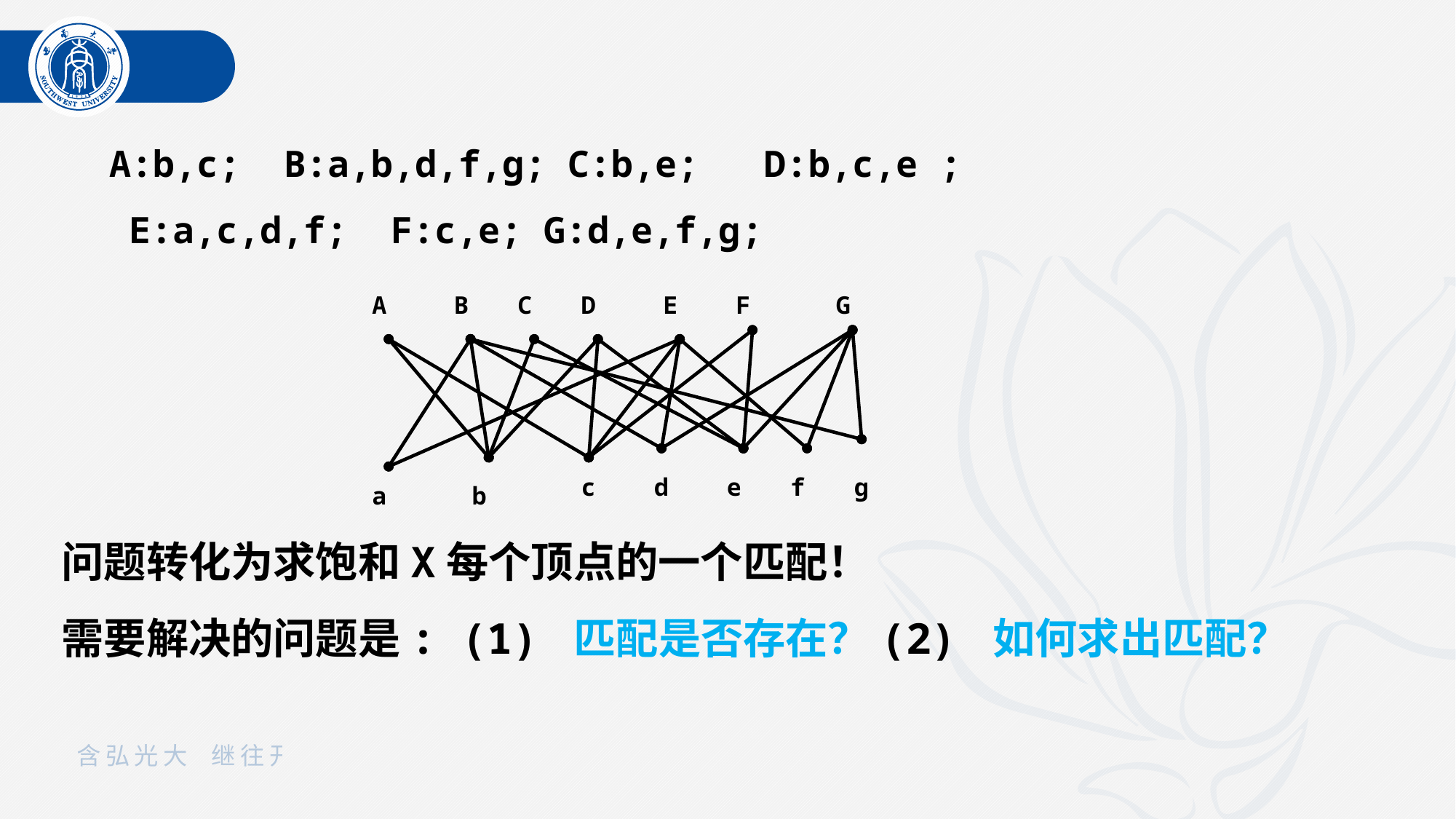

A:b,c;  B:a,b,d,f,g; C:b,e;   D:b,c,e ;
     E:a,c,d,f;  F:c,e; G:d,e,f,g;
A
B
C
D
E
F
G

c
d
e
f
g
a
b
     问题转化为求饱和X每个顶点的一个匹配！
     需要解决的问题是: (1) 匹配是否存在？(2) 如何求出匹配？